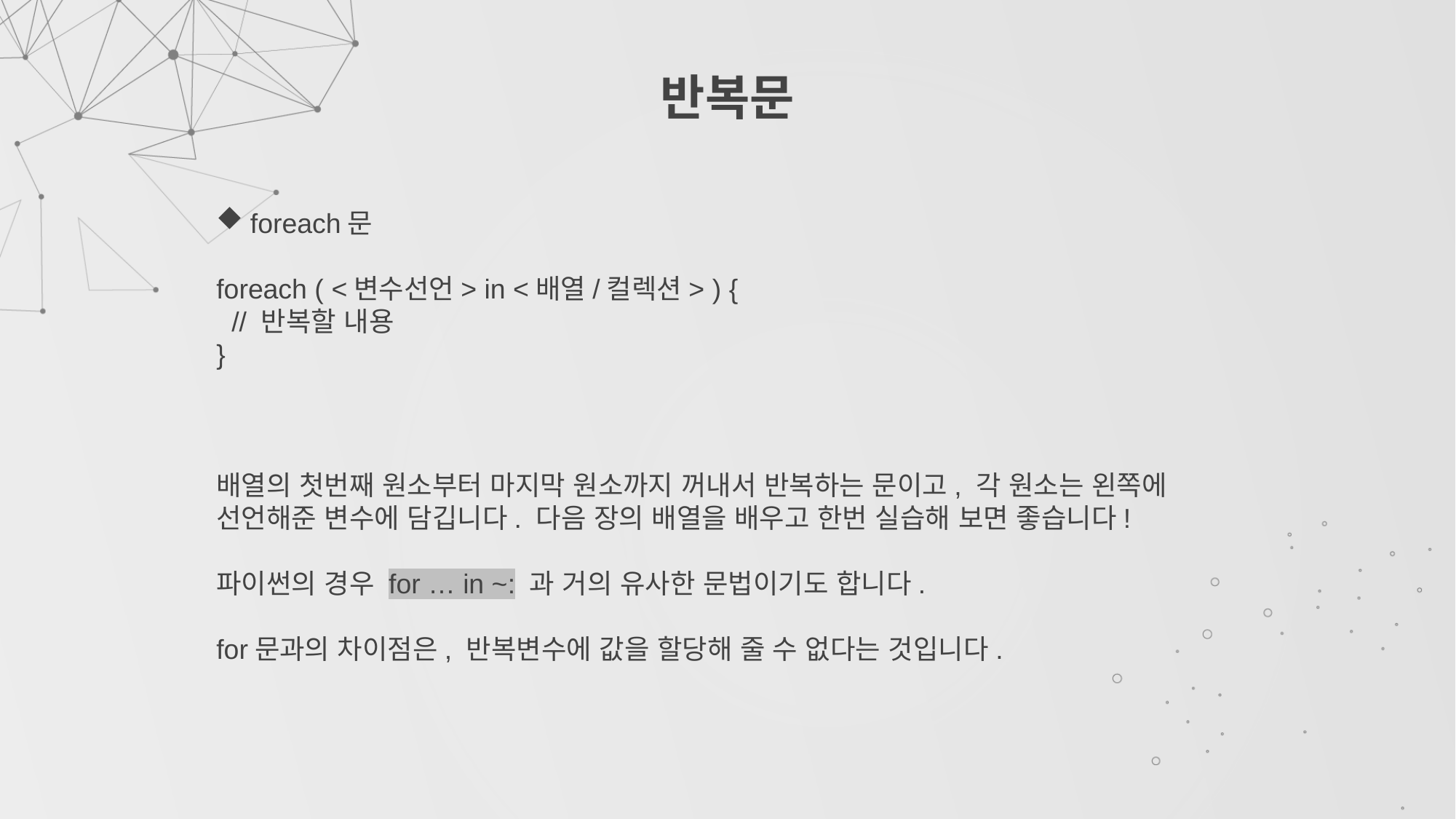

# 반복문
foreach문

foreach ( <변수선언> in <배열/컬렉션> ) {
  // 반복할 내용
}

배열의 첫번째 원소부터 마지막 원소까지 꺼내서 반복하는 문이고, 각 원소는 왼쪽에 선언해준 변수에 담깁니다. 다음 장의 배열을 배우고 한번 실습해 보면 좋습니다!

파이썬의 경우 for … in ~: 과 거의 유사한 문법이기도 합니다.

for문과의 차이점은, 반복변수에 값을 할당해 줄 수 없다는 것입니다.